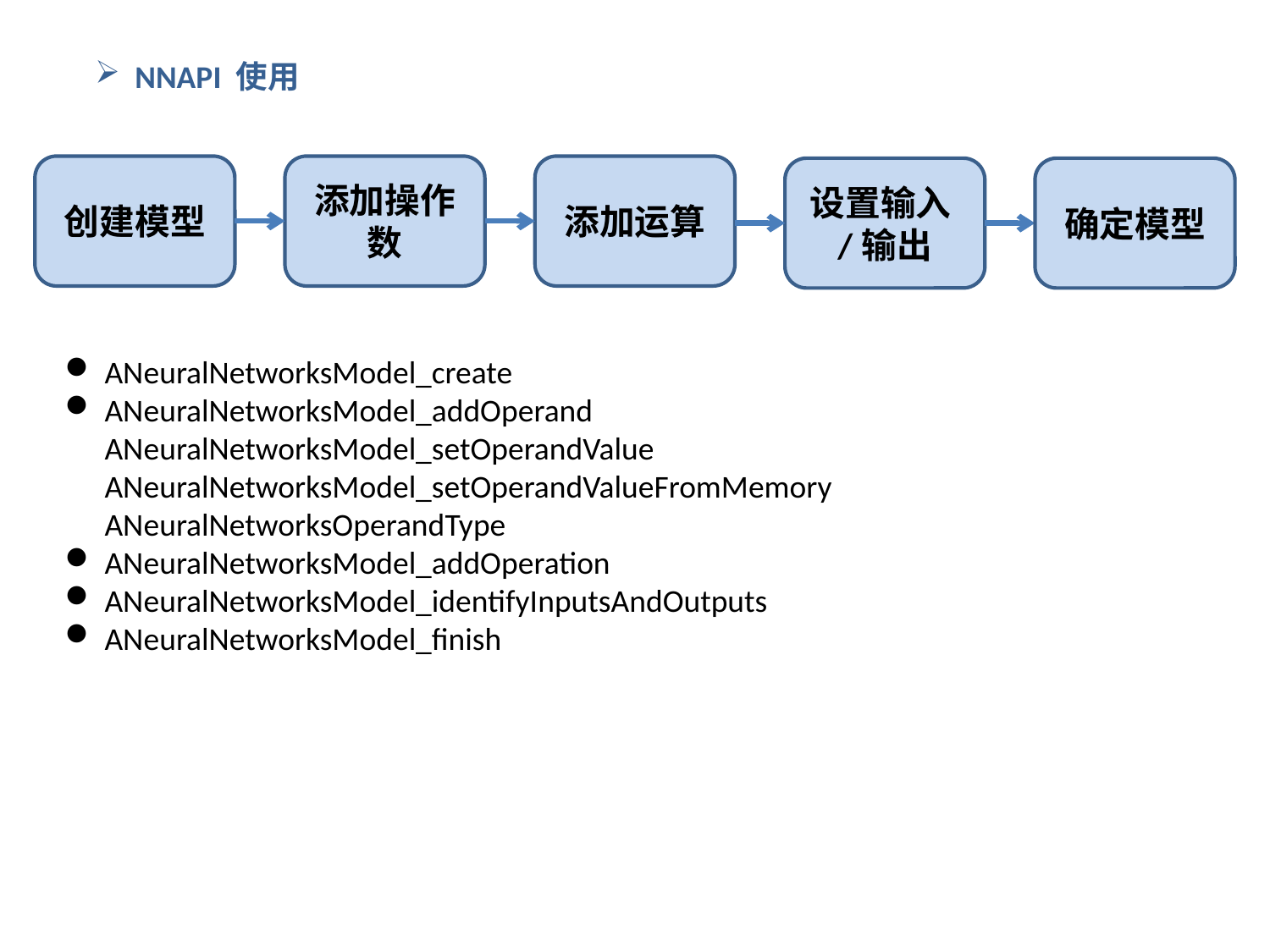

NNAPI 使用
创建模型
添加操作数
添加运算
设置输入/输出
确定模型
ANeuralNetworksModel_create
ANeuralNetworksModel_addOperand
ANeuralNetworksModel_setOperandValue
ANeuralNetworksModel_setOperandValueFromMemory
ANeuralNetworksOperandType
ANeuralNetworksModel_addOperation
ANeuralNetworksModel_identifyInputsAndOutputs
ANeuralNetworksModel_finish